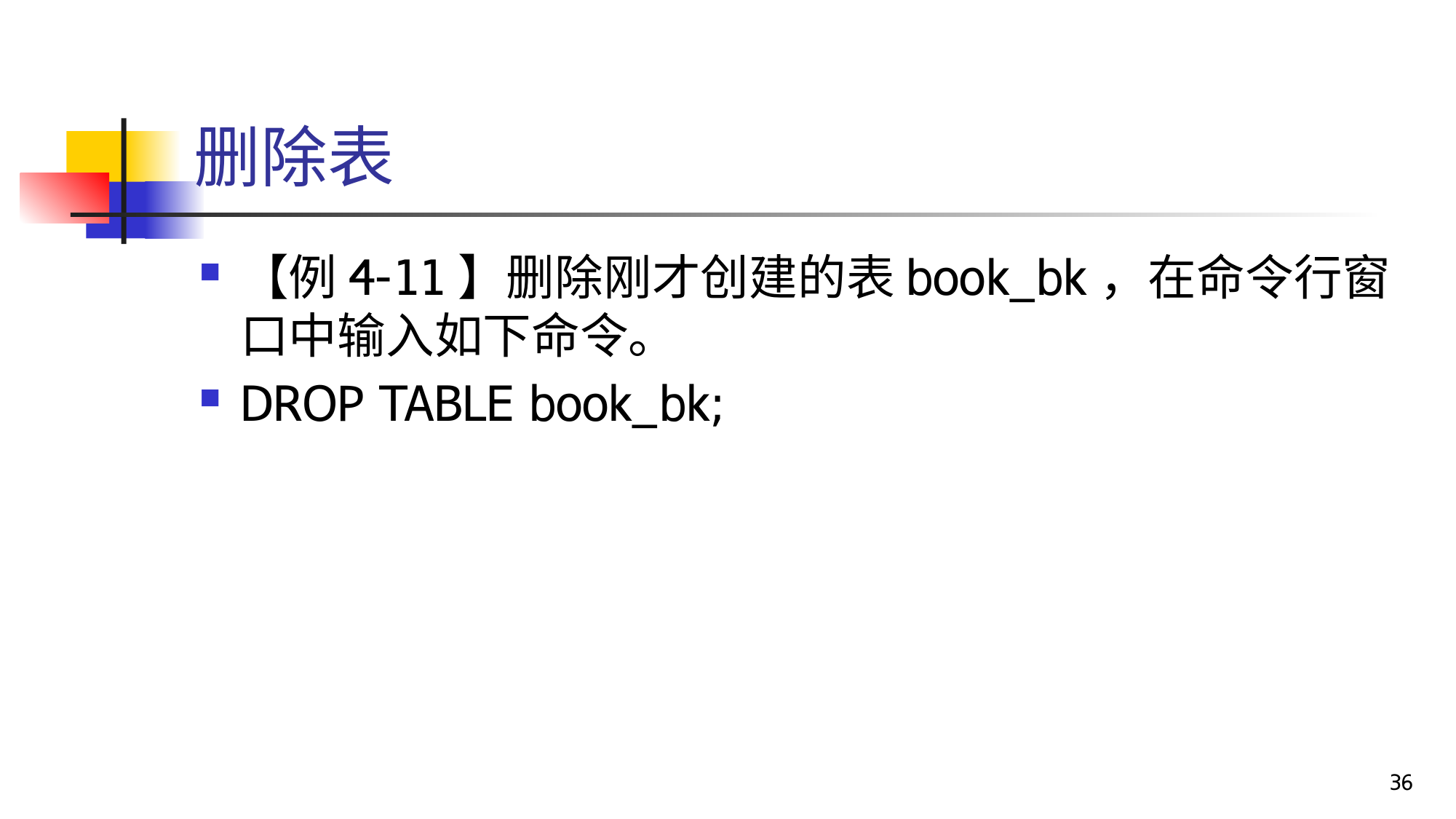

# 删除表
【例4-11】删除刚才创建的表book_bk，在命令行窗口中输入如下命令。
DROP TABLE book_bk;

36